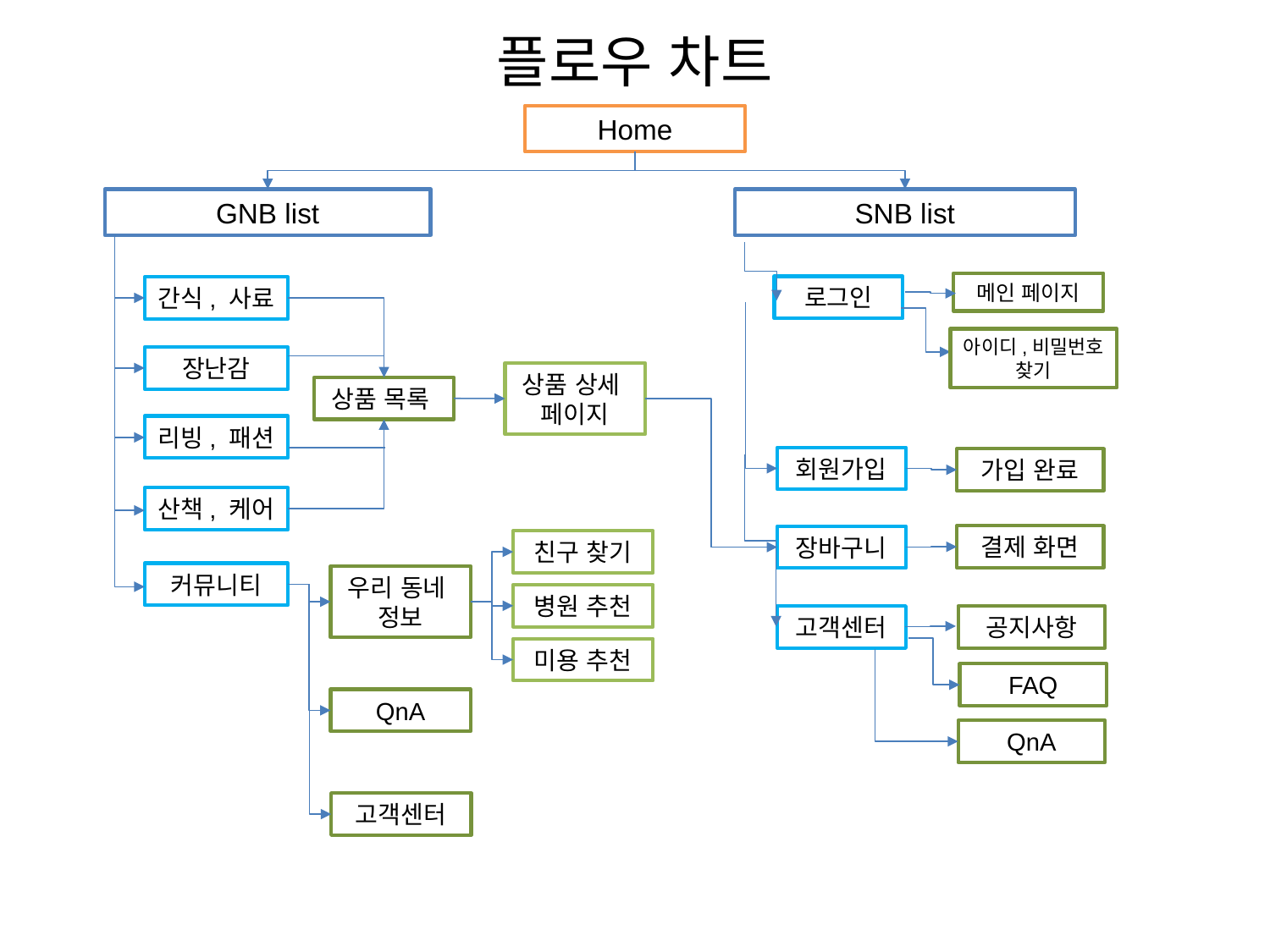

# 플로우 차트
Home
GNB list
SNB list
메인 페이지
로그인
간식, 사료
아이디,비밀번호 찾기
장난감
상품 상세
페이지
상품 목록
리빙, 패션
회원가입
가입 완료
산책, 케어
결제 화면
장바구니
친구 찾기
커뮤니티
우리 동네
정보
병원 추천
공지사항
고객센터
미용 추천
FAQ
QnA
QnA
고객센터